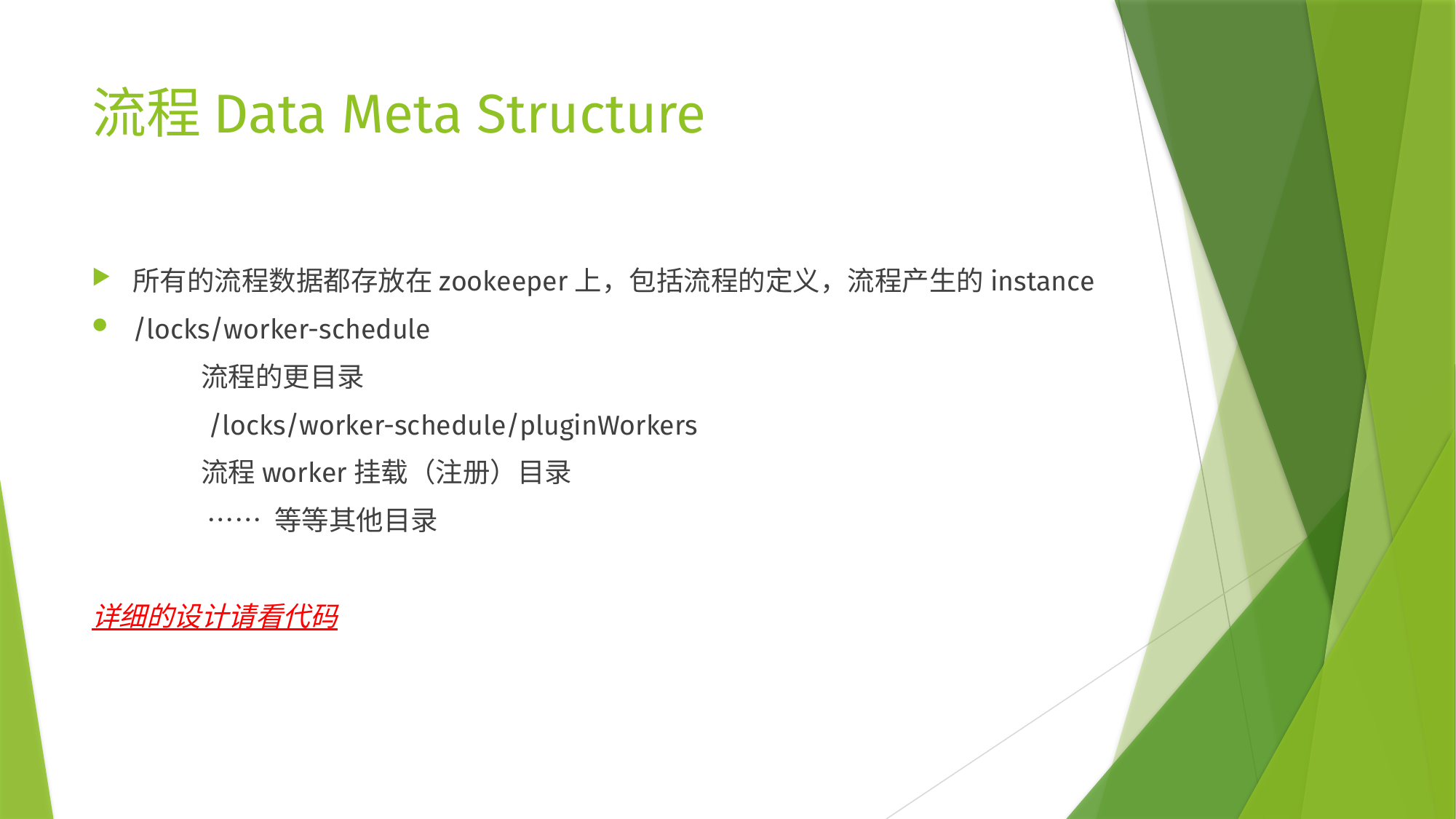

# 流程Data Meta Structure
所有的流程数据都存放在zookeeper上，包括流程的定义，流程产生的instance
/locks/worker-schedule
	流程的更目录
	 /locks/worker-schedule/pluginWorkers
	流程worker挂载（注册）目录
	 …… 等等其他目录

详细的设计请看代码